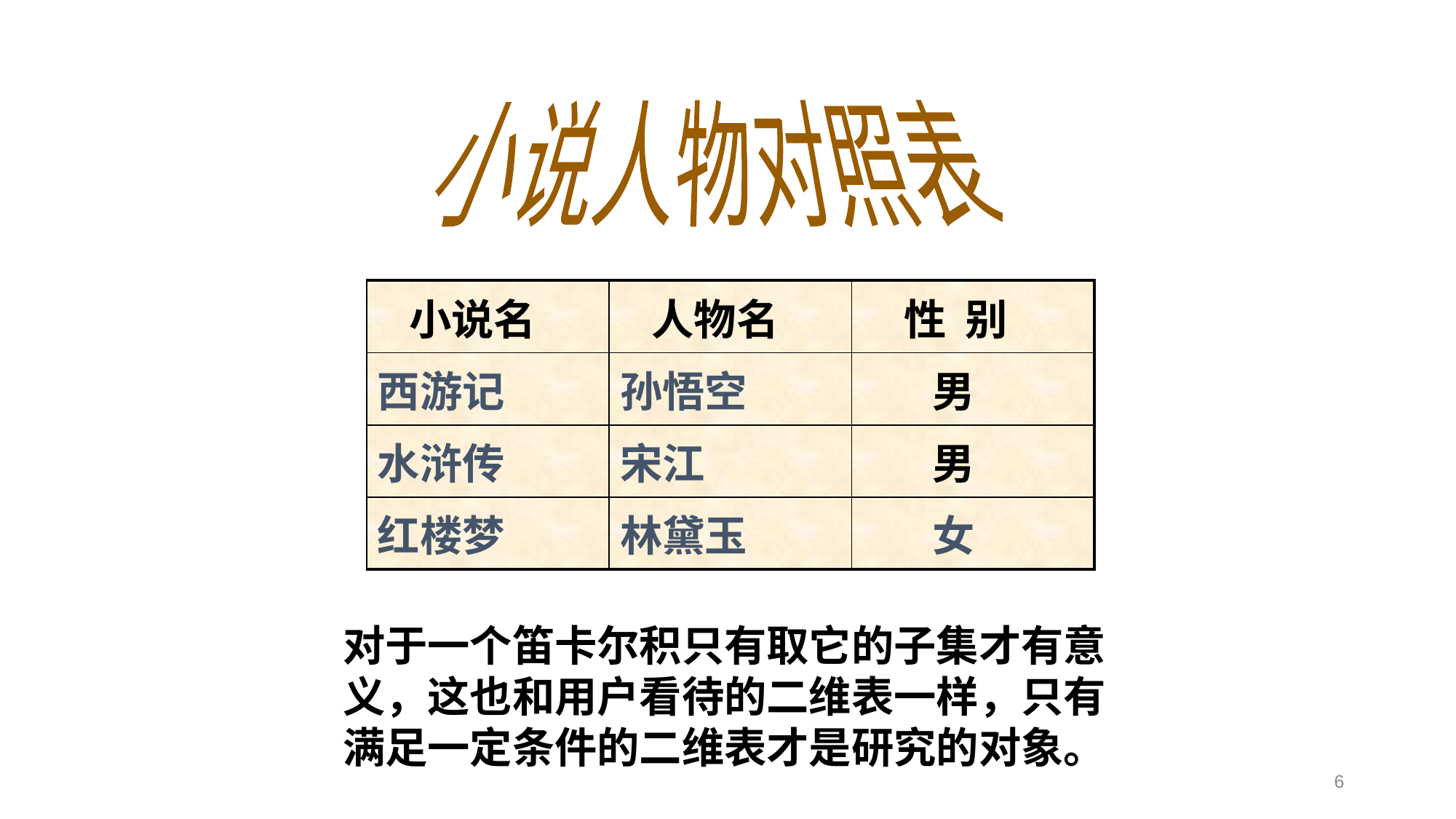

小说人物对照表
| 小说名 | 人物名 | 性 别 |
| --- | --- | --- |
| 西游记 | 孙悟空 | 男 |
| 水浒传 | 宋江 | 男 |
| 红楼梦 | 林黛玉 | 女 |
对于一个笛卡尔积只有取它的子集才有意义，这也和用户看待的二维表一样，只有满足一定条件的二维表才是研究的对象。
6